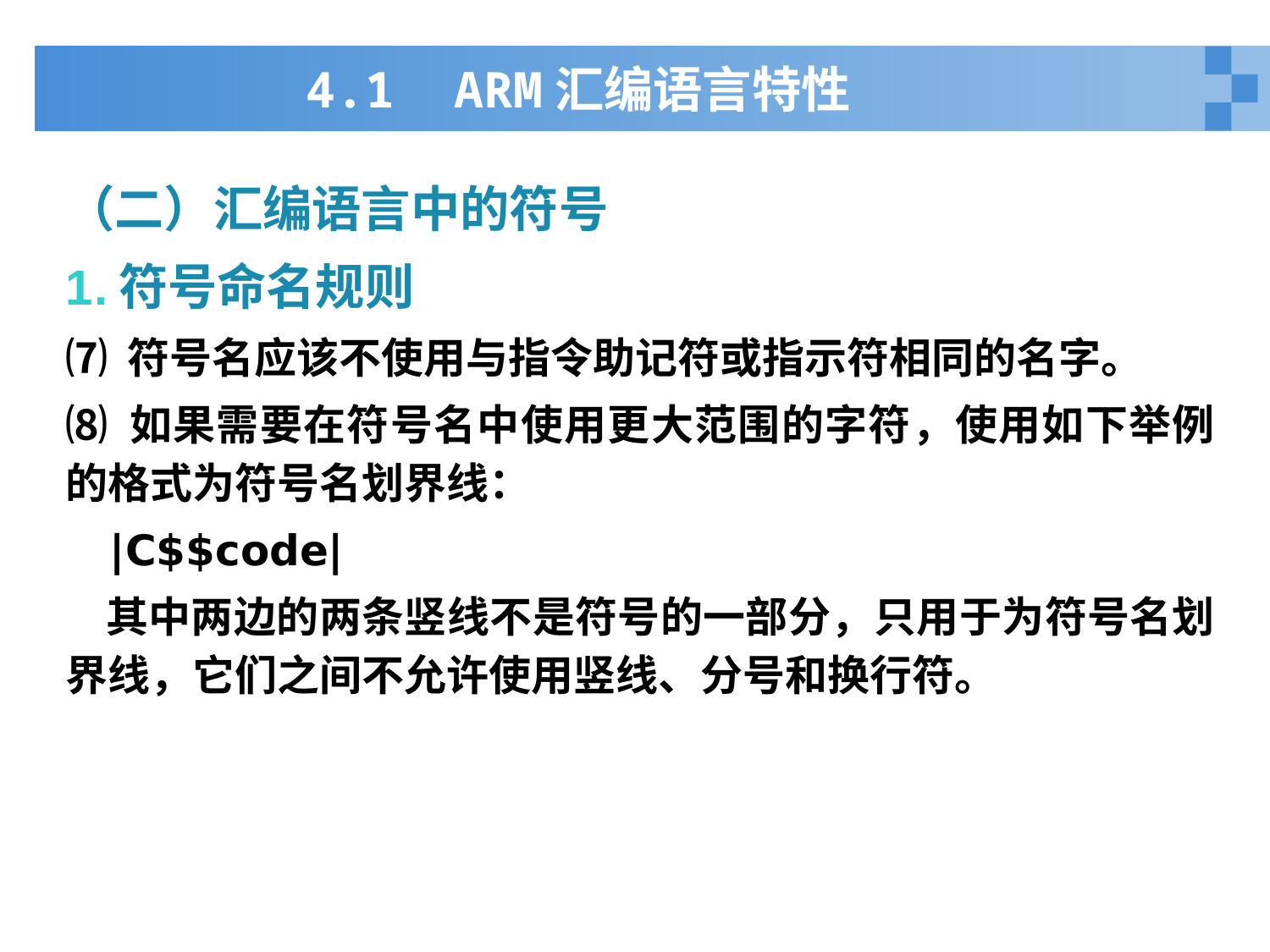

# 4.1  ARM汇编语言特性
（二）汇编语言中的符号
符号命名规则
⑺ 符号名应该不使用与指令助记符或指示符相同的名字。
⑻ 如果需要在符号名中使用更大范围的字符，使用如下举例的格式为符号名划界线：
   |C$$code|
   其中两边的两条竖线不是符号的一部分，只用于为符号名划界线，它们之间不允许使用竖线、分号和换行符。